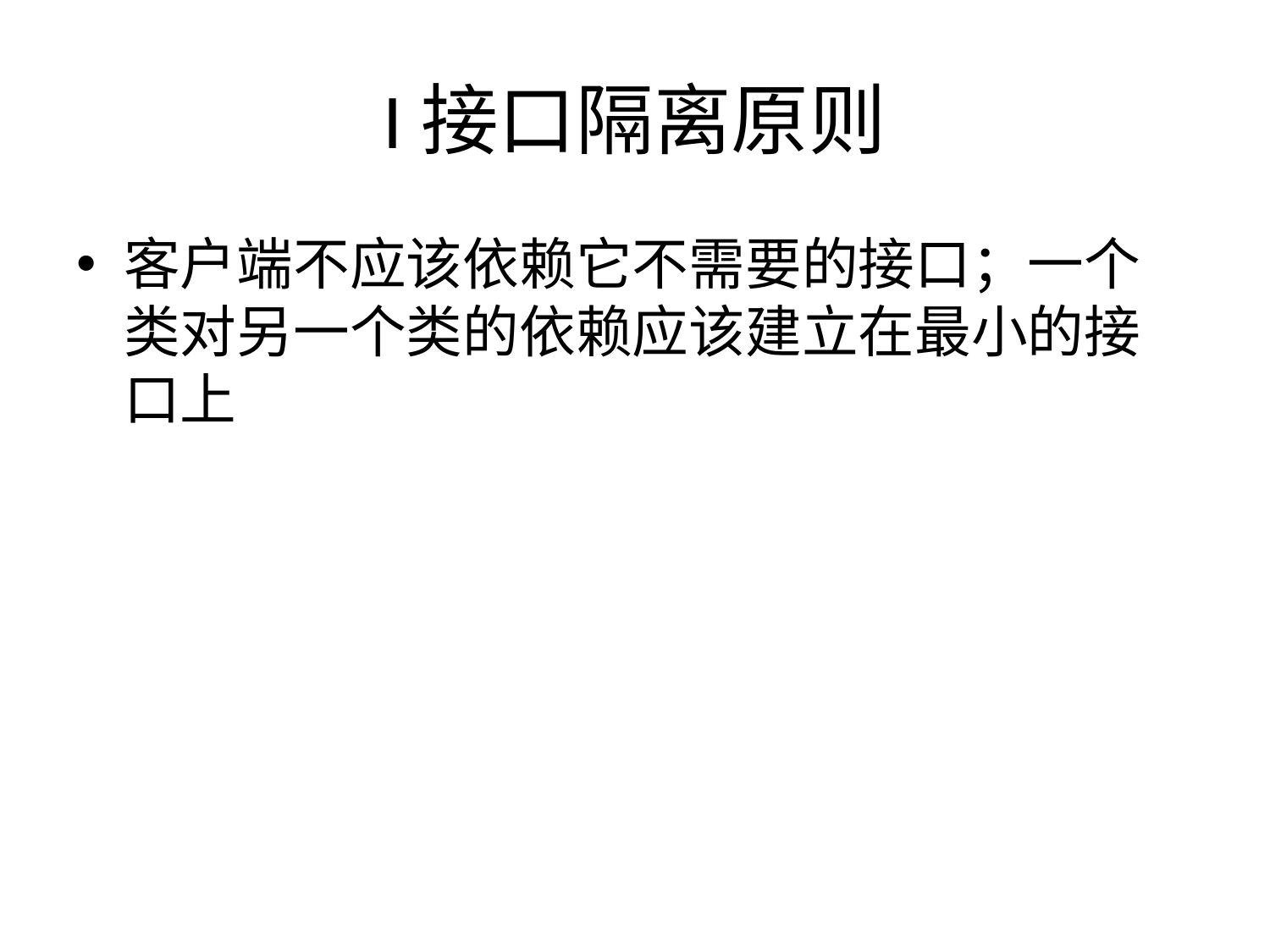

# I接口隔离原则
客户端不应该依赖它不需要的接口；一个类对另一个类的依赖应该建立在最小的接口上